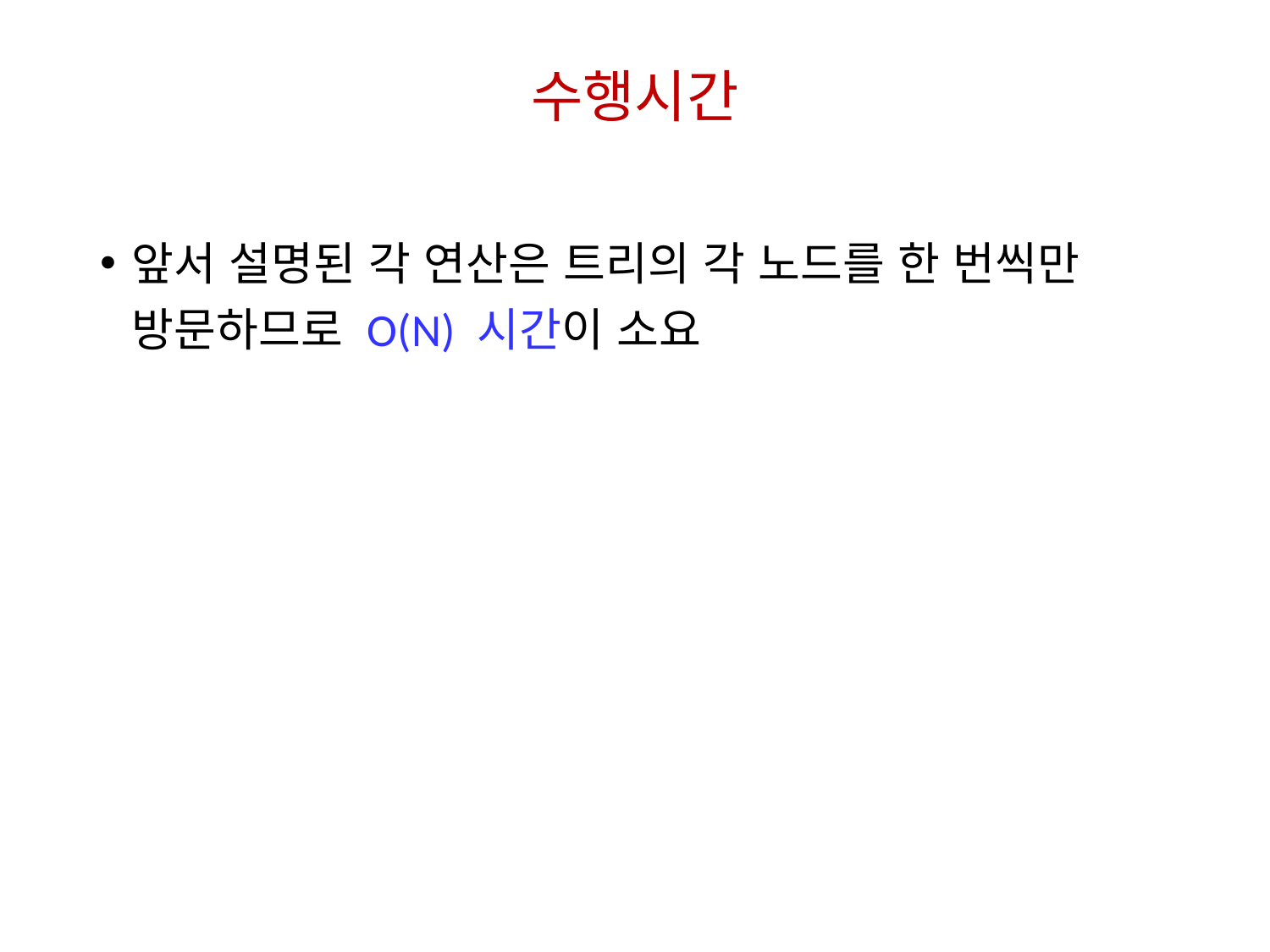

# 수행시간
앞서 설명된 각 연산은 트리의 각 노드를 한 번씩만 방문하므로 O(N) 시간이 소요